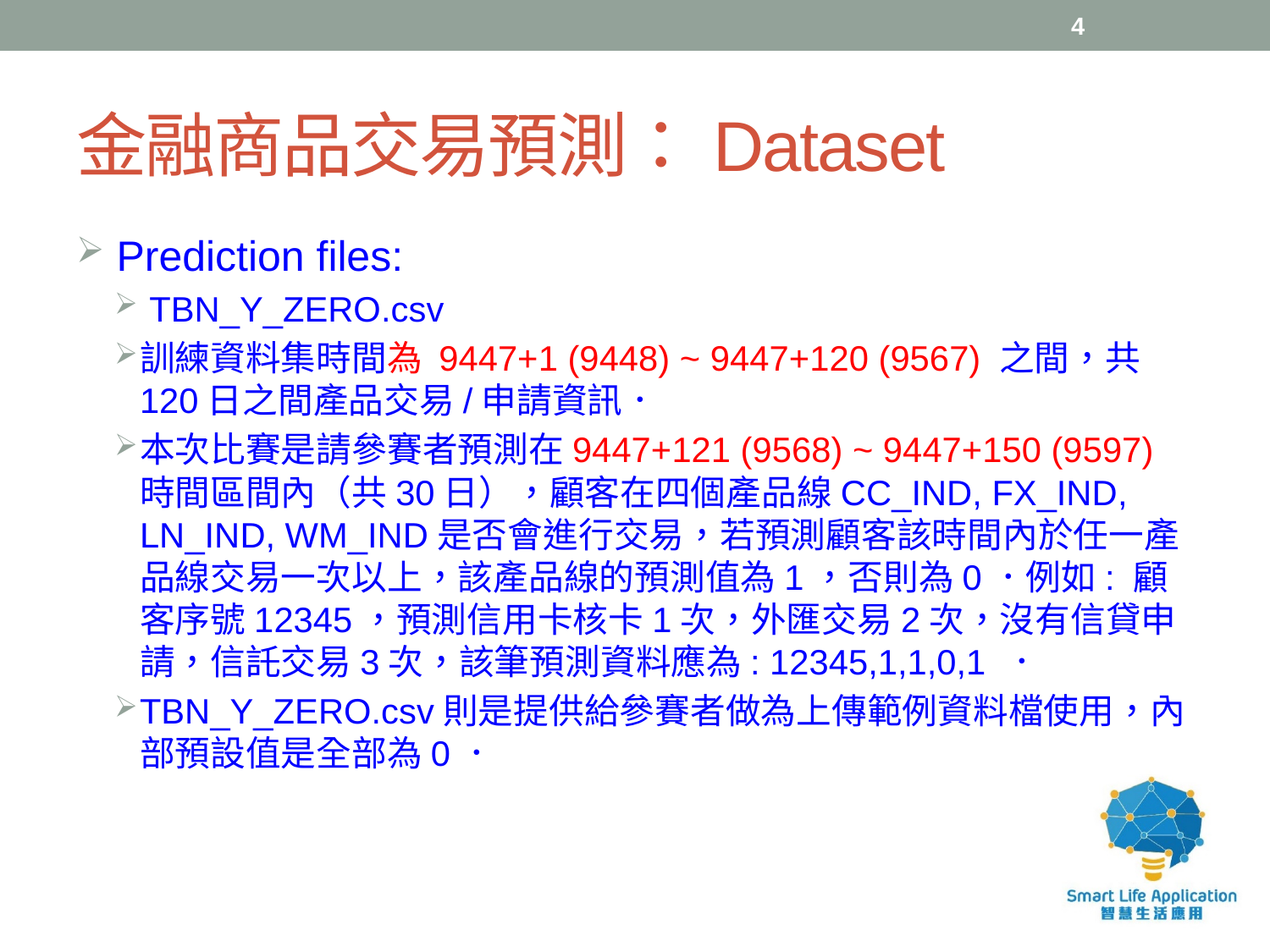

4
# 金融商品交易預測：Dataset
 Prediction files:
 TBN_Y_ZERO.csv
訓練資料集時間為 9447+1 (9448) ~ 9447+120 (9567) 之間，共120日之間產品交易/申請資訊．
本次比賽是請參賽者預測在9447+121 (9568) ~ 9447+150 (9597) 時間區間內（共30日），顧客在四個產品線CC_IND, FX_IND, LN_IND, WM_IND是否會進行交易，若預測顧客該時間內於任一產品線交易一次以上，該產品線的預測值為1，否則為0．例如: 顧客序號12345，預測信用卡核卡1次，外匯交易2次，沒有信貸申請，信託交易3次，該筆預測資料應為: 12345,1,1,0,1 ．
TBN_Y_ZERO.csv則是提供給參賽者做為上傳範例資料檔使用，內部預設值是全部為0．